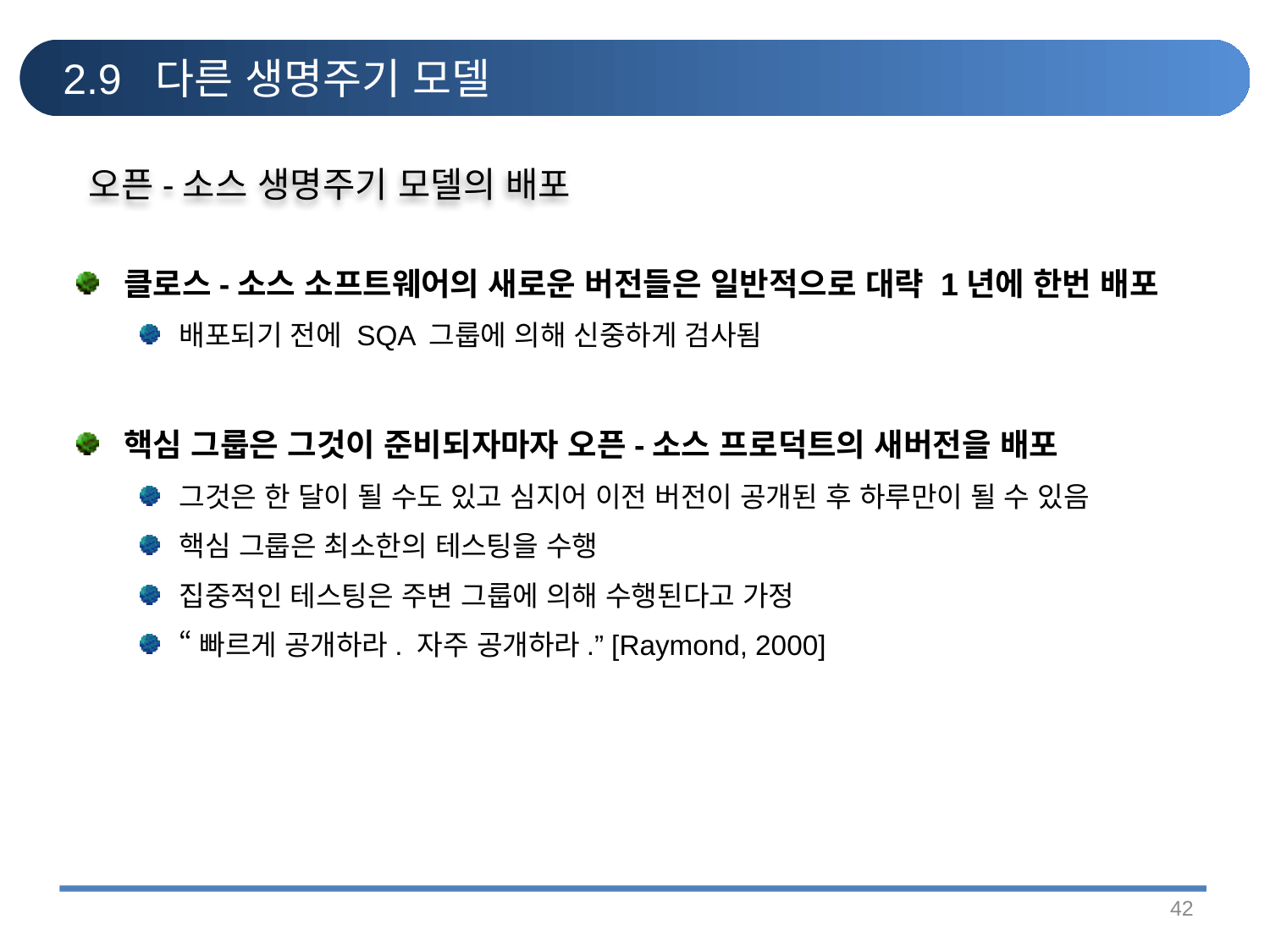

# 2.9  다른 생명주기 모델
오픈-소스 생명주기 모델의 배포
클로스-소스 소프트웨어의 새로운 버전들은 일반적으로 대략 1년에 한번 배포
배포되기 전에 SQA 그룹에 의해 신중하게 검사됨

핵심 그룹은 그것이 준비되자마자 오픈-소스 프로덕트의 새버전을 배포
그것은 한 달이 될 수도 있고 심지어 이전 버전이 공개된 후 하루만이 될 수 있음
핵심 그룹은 최소한의 테스팅을 수행
집중적인 테스팅은 주변 그룹에 의해 수행된다고 가정
“빠르게 공개하라. 자주 공개하라.” [Raymond, 2000]
42